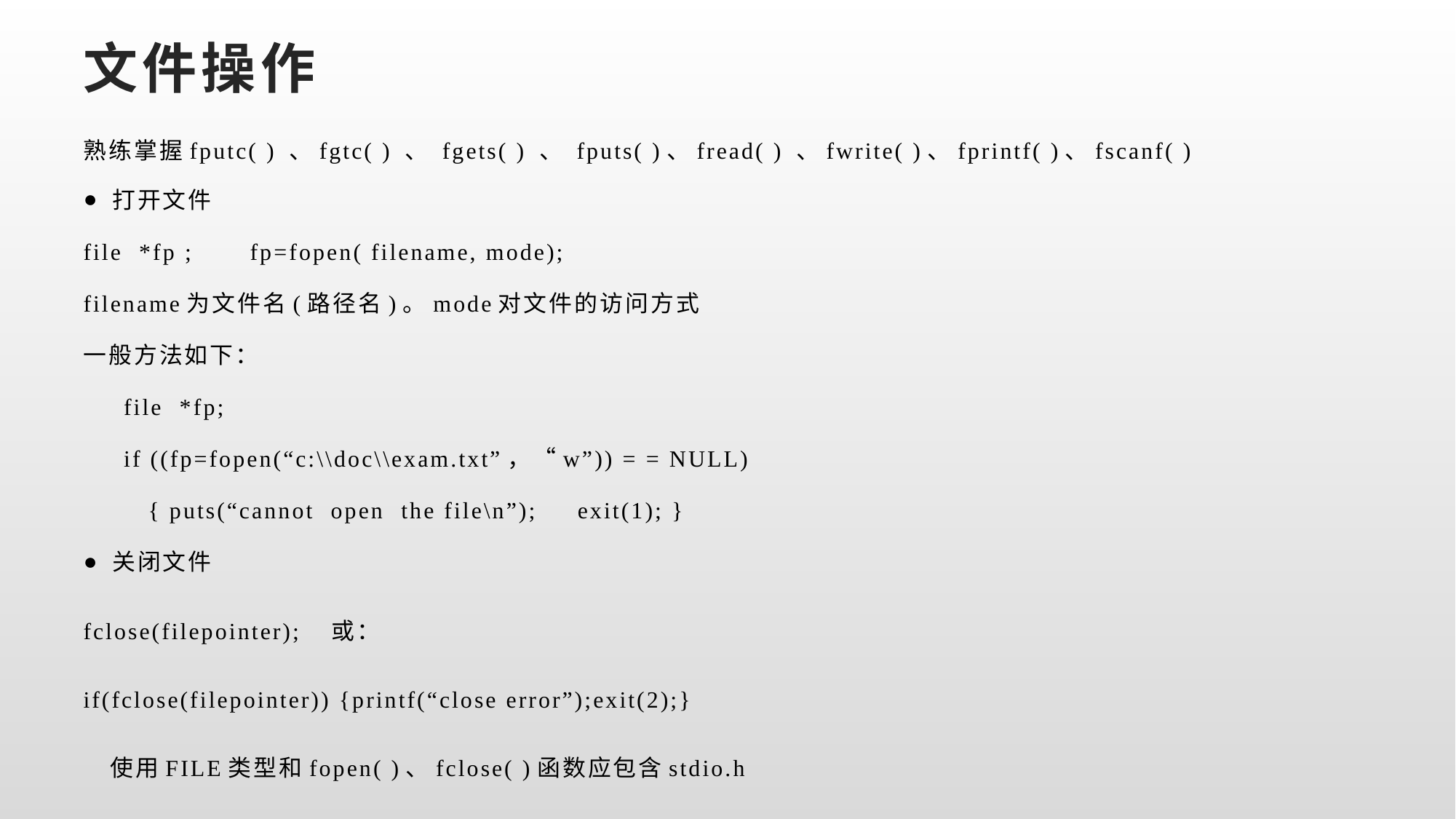

# 文件操作
熟练掌握fputc( ) 、fgtc( ) 、 fgets( ) 、 fputs( )、fread( ) 、fwrite( )、fprintf( )、fscanf( )
打开文件
file  *fp ;       fp=fopen( filename, mode);
filename为文件名(路径名)。mode对文件的访问方式
一般方法如下：
     file  *fp;
     if ((fp=fopen(“c:\\doc\\exam.txt”，“w”)) = = NULL)
        { puts(“cannot  open  the file\n”);     exit(1); }
关闭文件
fclose(filepointer);　或：
if(fclose(filepointer)) {printf(“close error”);exit(2);}
   使用FILE类型和fopen( )、fclose( )函数应包含stdio.h